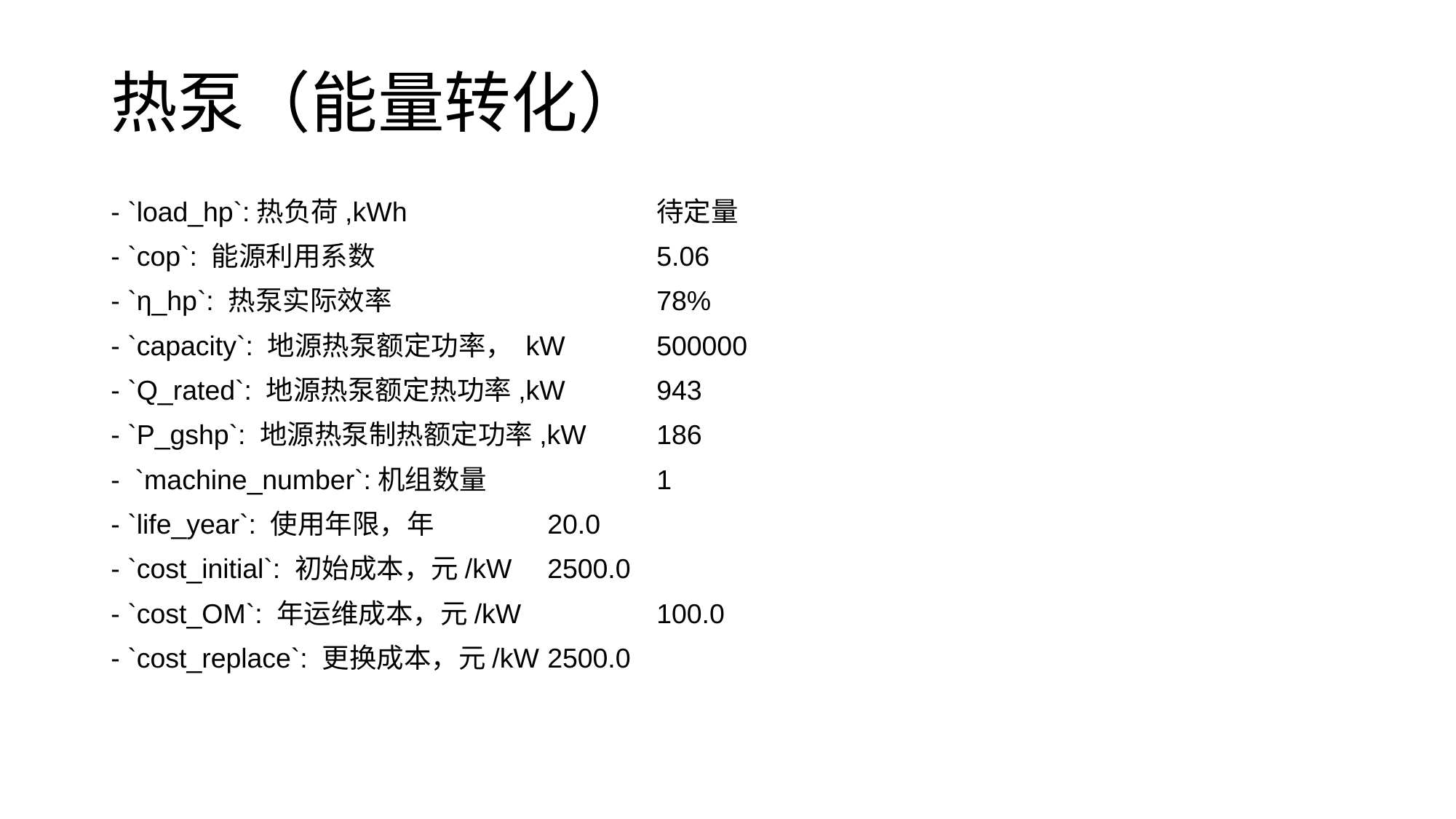

# 热泵（能量转化）
- `load_hp`:热负荷,kWh			待定量
- `cop`: 能源利用系数			5.06
- `η_hp`: 热泵实际效率			78%
- `capacity`: 地源热泵额定功率， kW	500000
- `Q_rated`: 地源热泵额定热功率,kW	943
- `P_gshp`: 地源热泵制热额定功率,kW	186
-  `machine_number`:机组数量		1
- `life_year`: 使用年限，年		20.0
- `cost_initial`: 初始成本，元/kW	2500.0
- `cost_OM`: 年运维成本，元/kW		100.0
- `cost_replace`: 更换成本，元/kW	2500.0